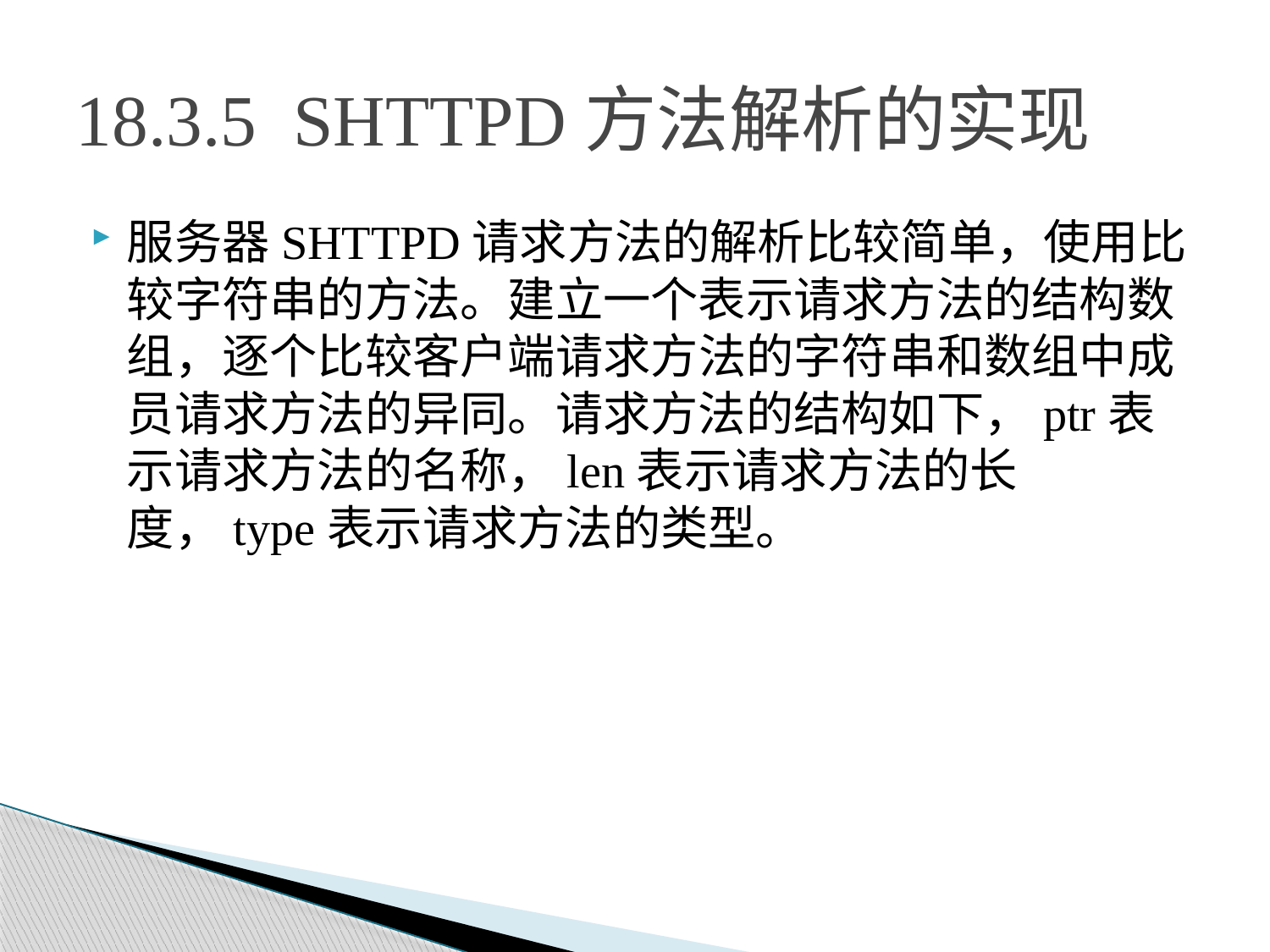

# 18.3.5  SHTTPD方法解析的实现
服务器SHTTPD请求方法的解析比较简单，使用比较字符串的方法。建立一个表示请求方法的结构数组，逐个比较客户端请求方法的字符串和数组中成员请求方法的异同。请求方法的结构如下，ptr表示请求方法的名称，len表示请求方法的长度，type表示请求方法的类型。